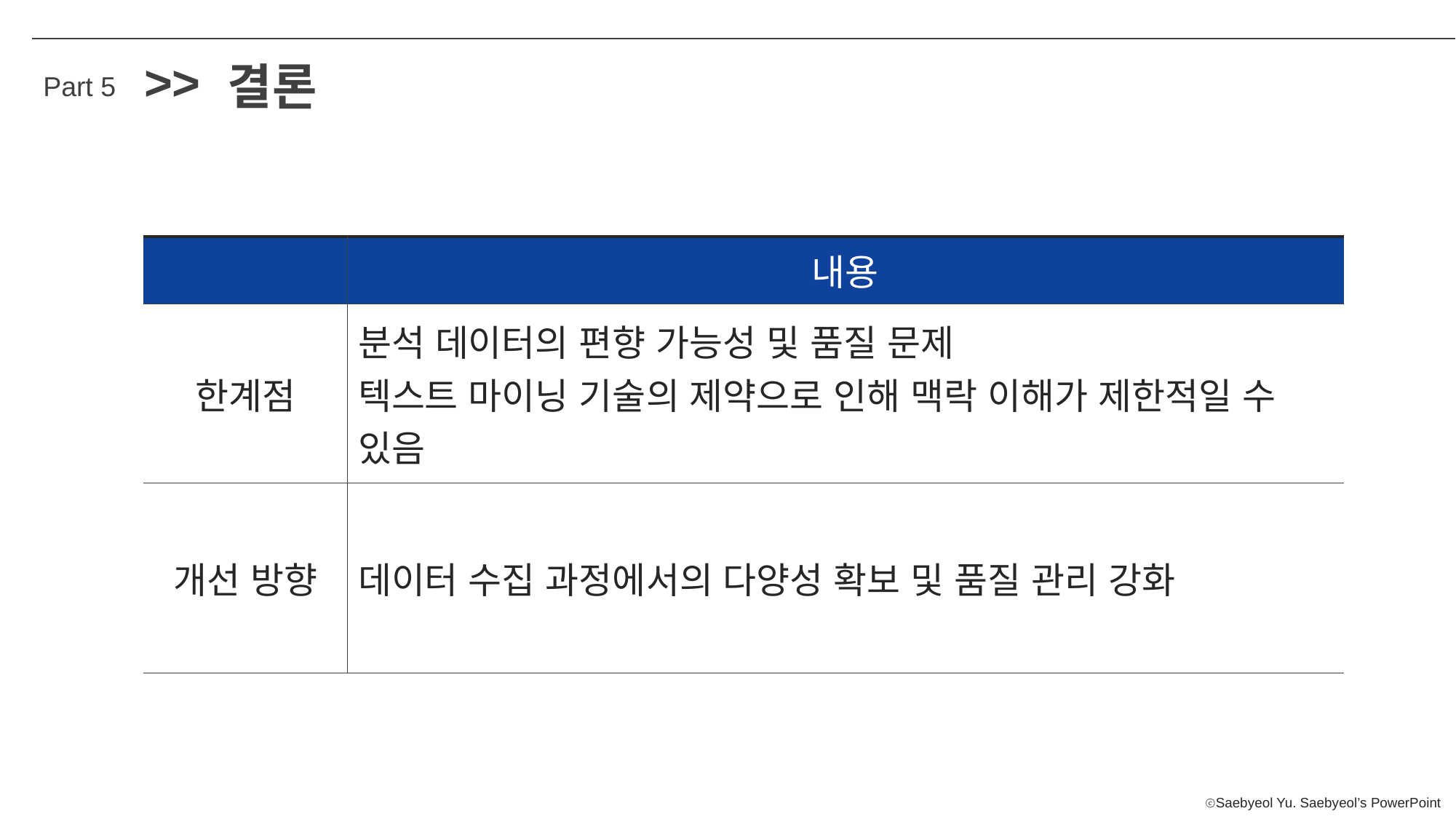

>>
결론
Part 5
|  | 내용 |
| --- | --- |
| 한계점 | 분석 데이터의 편향 가능성 및 품질 문제 텍스트 마이닝 기술의 제약으로 인해 맥락 이해가 제한적일 수 있음 |
| 개선 방향 | 데이터 수집 과정에서의 다양성 확보 및 품질 관리 강화 |